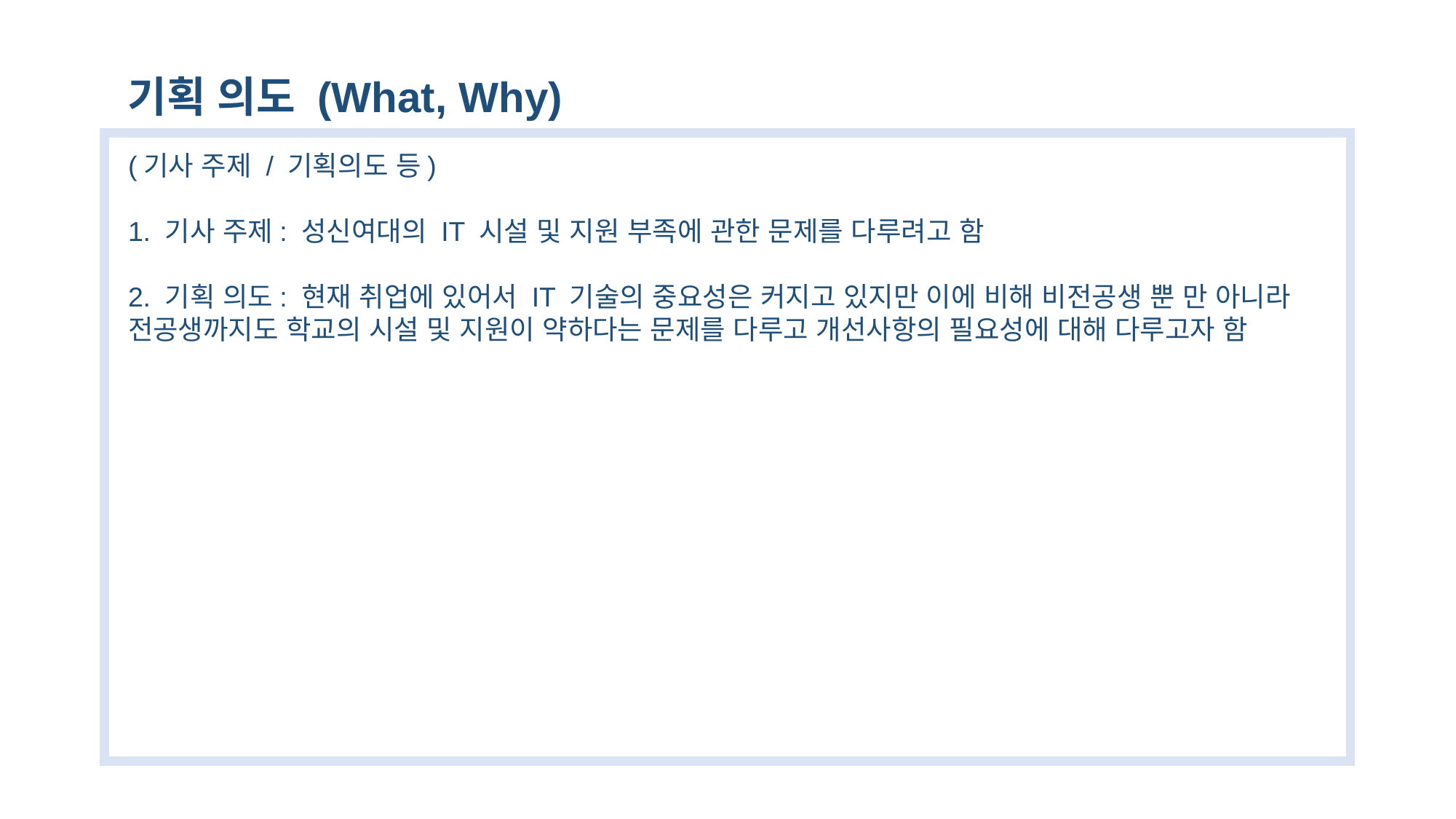

기획 의도 (What, Why)

(기사 주제 / 기획의도 등)

1. 기사 주제: 성신여대의 IT 시설 및 지원 부족에 관한 문제를 다루려고 함

2. 기획 의도: 현재 취업에 있어서 IT 기술의 중요성은 커지고 있지만 이에 비해 비전공생 뿐 만 아니라 전공생까지도 학교의 시설 및 지원이 약하다는 문제를 다루고 개선사항의 필요성에 대해 다루고자 함